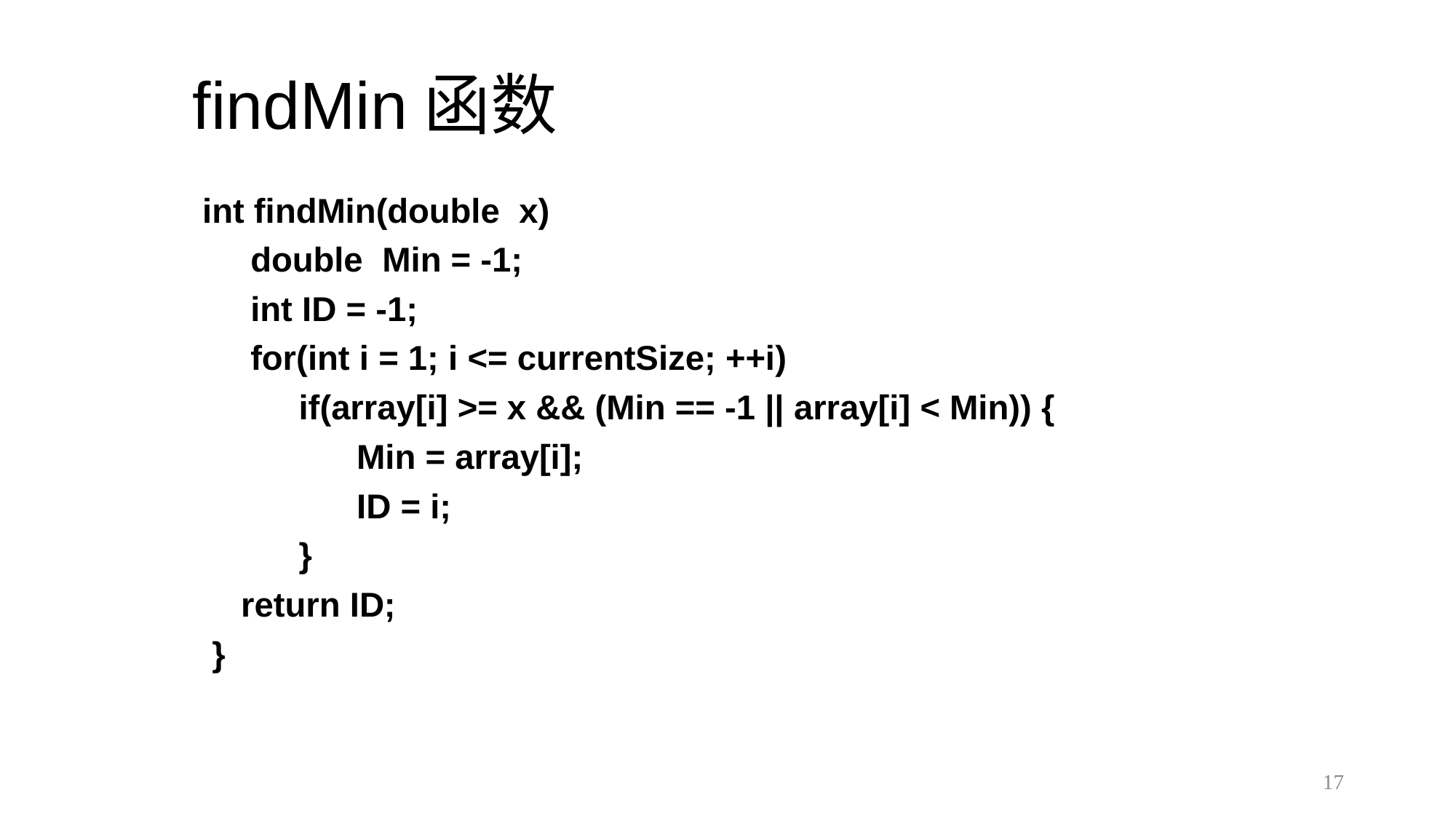

# findMin函数
 int findMin(double  x)
      double  Min = -1;
      int ID = -1;
      for(int i = 1; i <= currentSize; ++i)
           if(array[i] >= x && (Min == -1 || array[i] < Min)) {
                 Min = array[i];
                 ID = i;
           }
     return ID;
  }
17